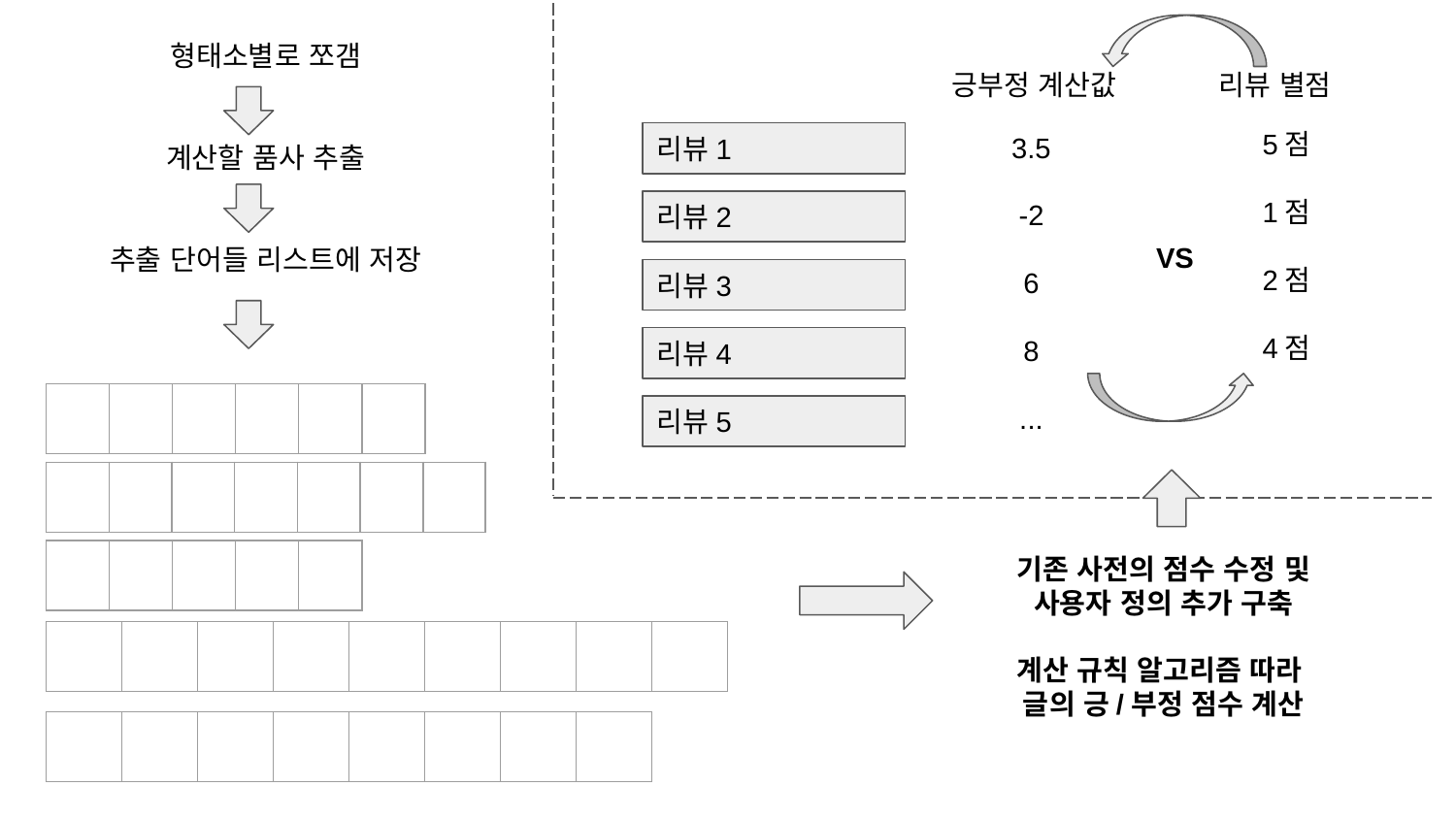

형태소별로 쪼갬

계산할 품사 추출

추출 단어들 리스트에 저장
긍부정 계산값
리뷰 별점

5점

1점

2점

4점
3.5

-2

6

8

...
리뷰1

리뷰2
VS
리뷰3

리뷰4

|  |  |  |  |  |  |
| --- | --- | --- | --- | --- | --- |
리뷰5
|  |  |  |  |  |  |  |
| --- | --- | --- | --- | --- | --- | --- |

기존 사전의 점수 수정 및
사용자 정의 추가 구축

계산 규칙 알고리즘 따라
글의 긍/부정 점수 계산
|  |  |  |  |  |
| --- | --- | --- | --- | --- |

|  |  |  |  |  |  |  |  |  |
| --- | --- | --- | --- | --- | --- | --- | --- | --- |
|  |  |  |  |  |  |  |  |
| --- | --- | --- | --- | --- | --- | --- | --- |